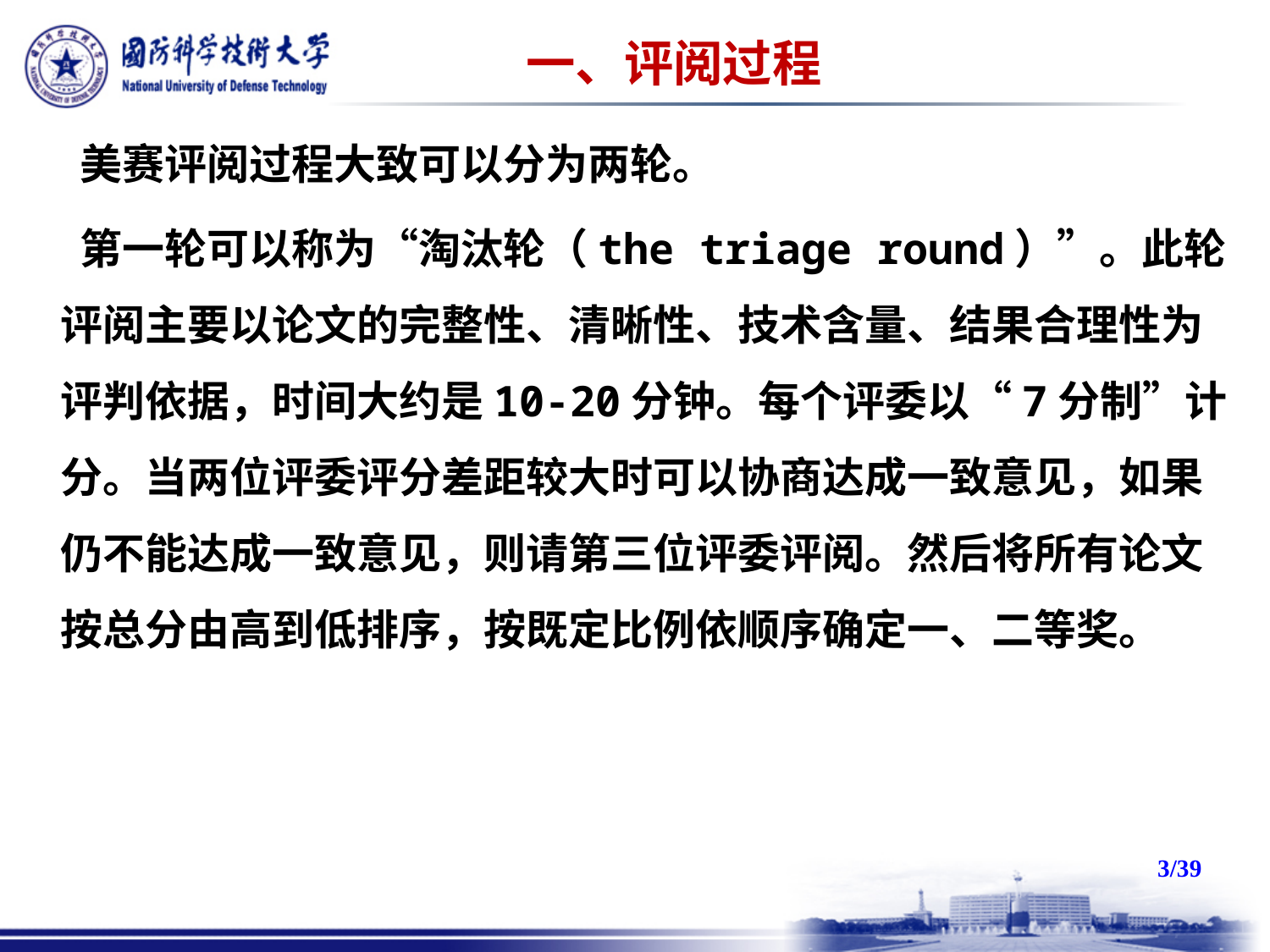

一、评阅过程
      美赛评阅过程大致可以分为两轮。
      第一轮可以称为“淘汰轮（the triage round）”。此轮评阅主要以论文的完整性、清晰性、技术含量、结果合理性为评判依据，时间大约是10-20分钟。每个评委以“7分制”计分。当两位评委评分差距较大时可以协商达成一致意见，如果仍不能达成一致意见，则请第三位评委评阅。然后将所有论文按总分由高到低排序，按既定比例依顺序确定一、二等奖。